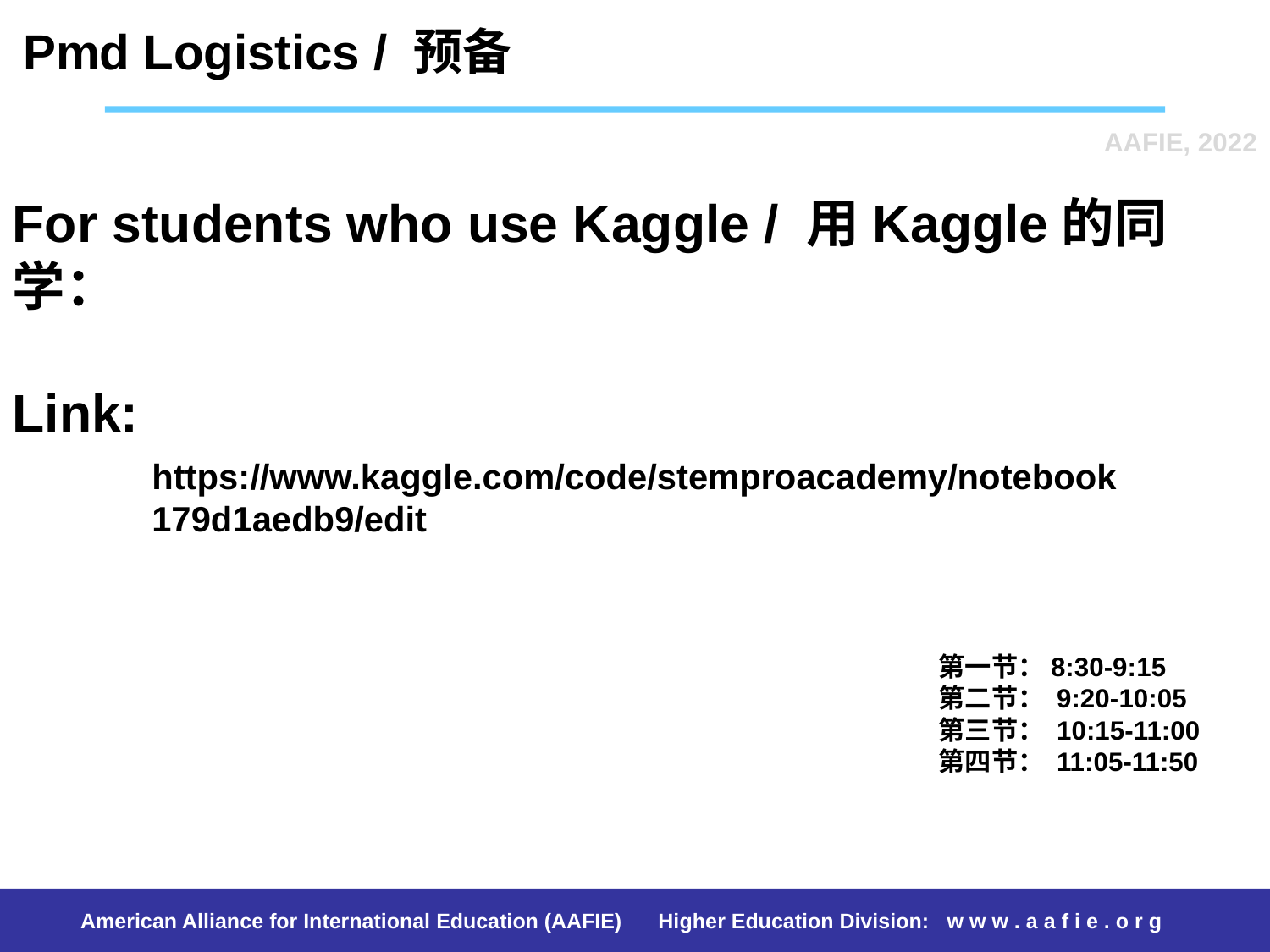

Pmd Logistics / 预备
AAFIE, 2022
# For students who use Kaggle / 用Kaggle的同学： Link:
 https://www.kaggle.com/code/stemproacademy/notebook179d1aedb9/edit
第一节：8:30-9:15
第二节： 9:20-10:05
第三节： 10:15-11:00
第四节： 11:05-11:50